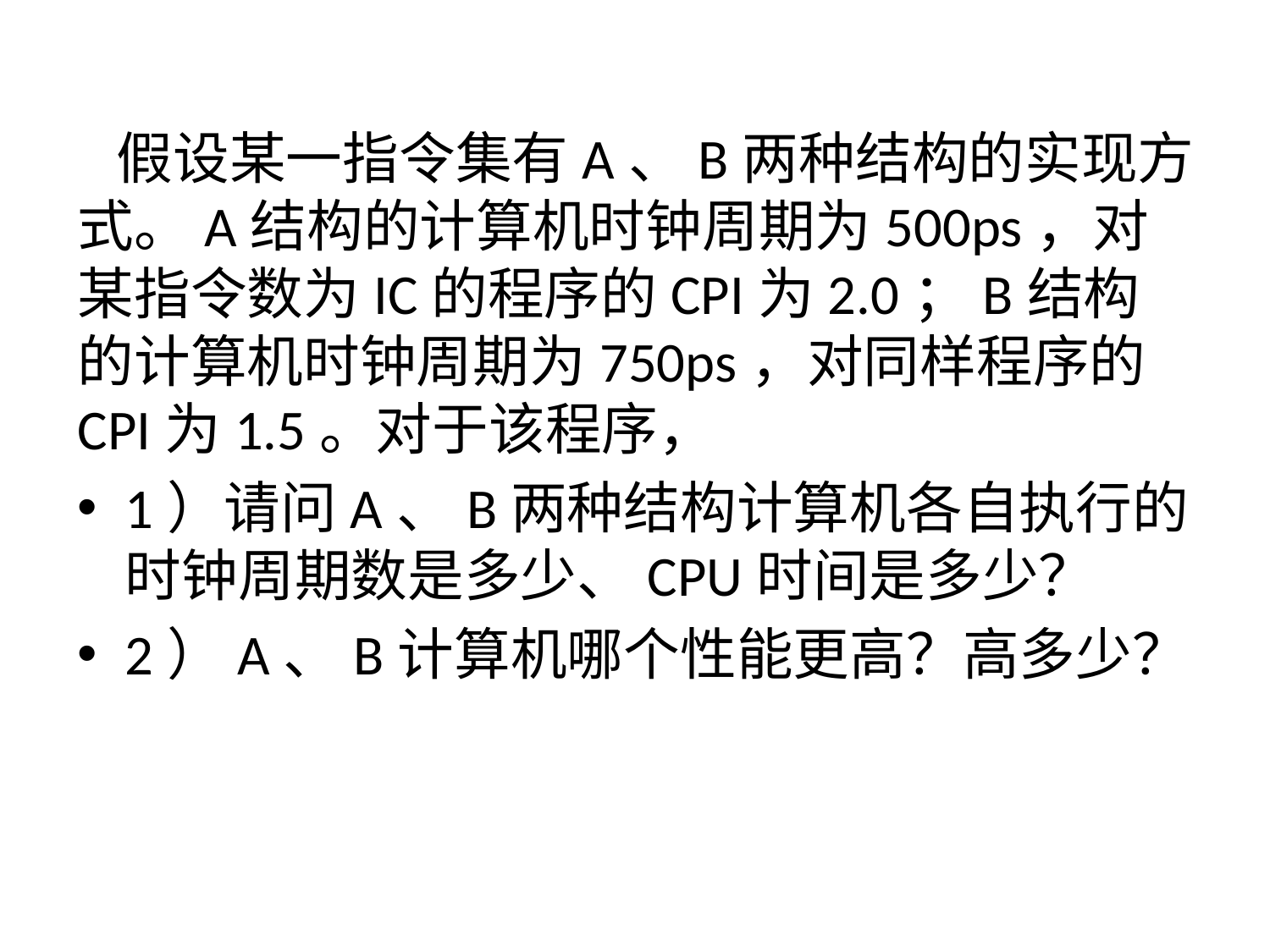

假设某一指令集有A、B两种结构的实现方式。A结构的计算机时钟周期为500ps，对某指令数为IC的程序的CPI为2.0；B结构的计算机时钟周期为750ps，对同样程序的CPI为1.5。对于该程序，
1）请问A、B两种结构计算机各自执行的时钟周期数是多少、CPU时间是多少？
2）A、B计算机哪个性能更高？高多少？